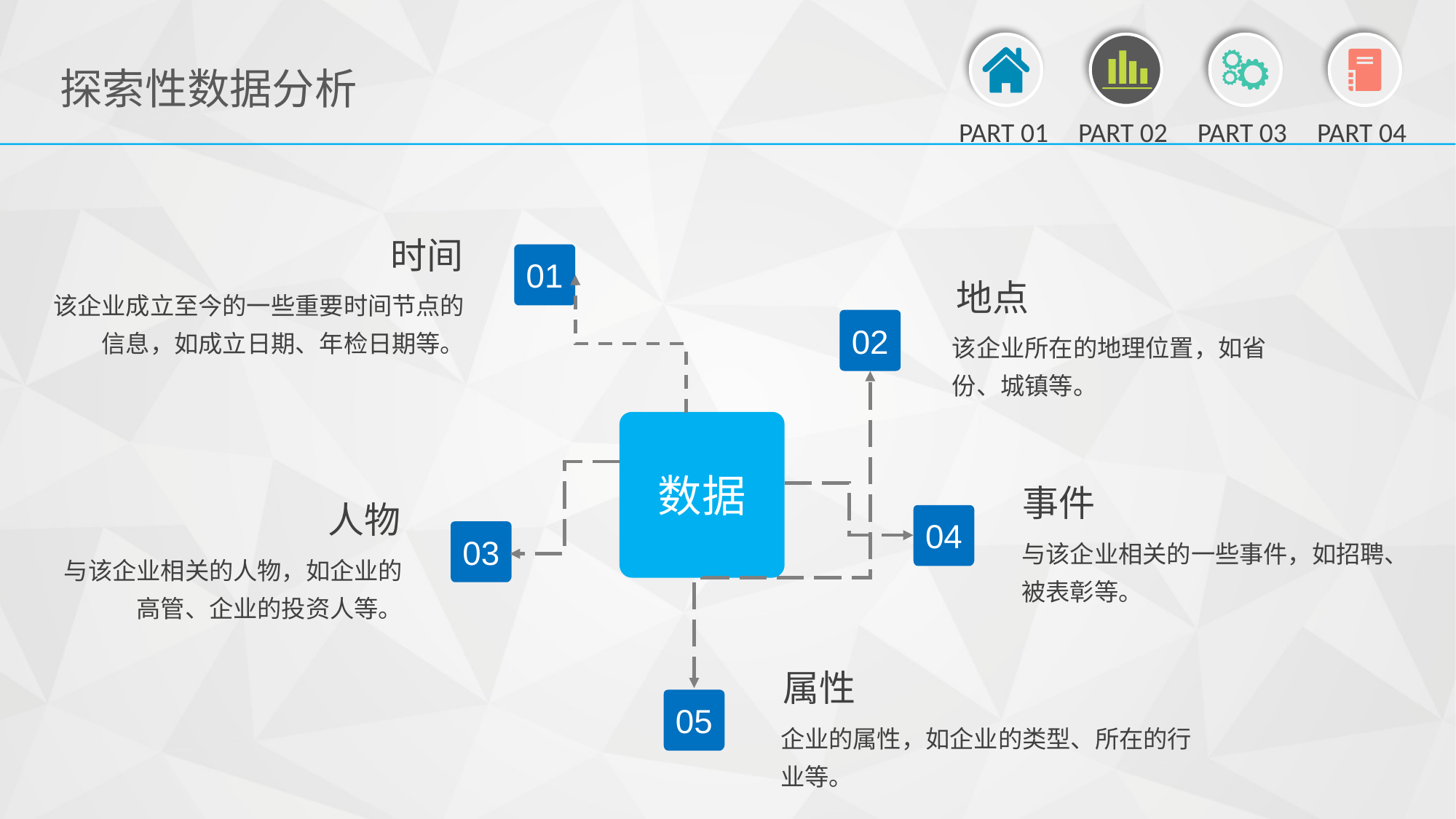

时间
该企业成立至今的一些重要时间节点的信息，如成立日期、年检日期等。
01
地点
该企业所在的地理位置，如省份、城镇等。
02
数据
事件
与该企业相关的一些事件，如招聘、被表彰等。
人物
与该企业相关的人物，如企业的高管、企业的投资人等。
04
03
属性
企业的属性，如企业的类型、所在的行业等。
05